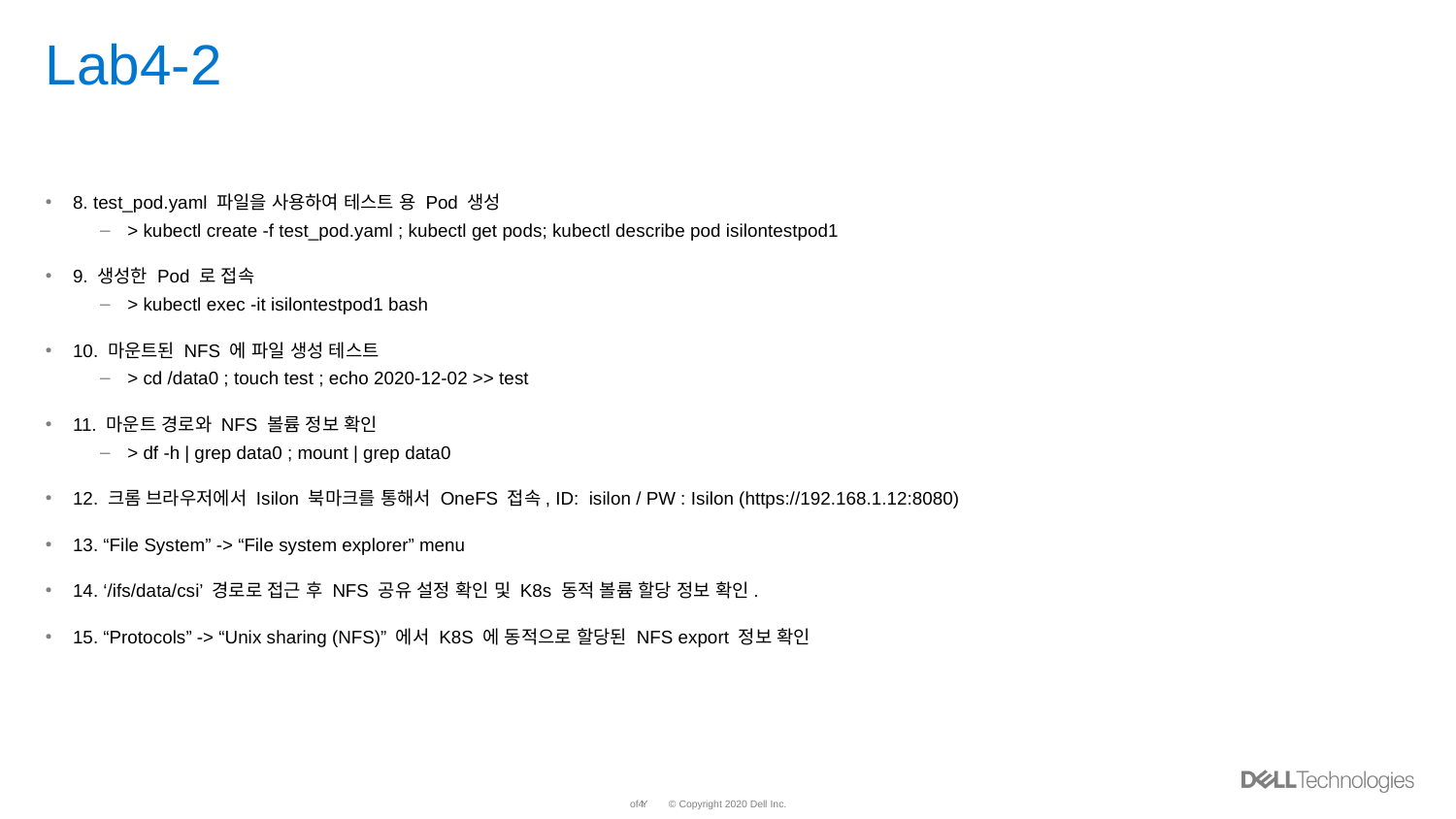

# Lab4-2
8. test_pod.yaml 파일을 사용하여 테스트 용 Pod 생성
> kubectl create -f test_pod.yaml ; kubectl get pods; kubectl describe pod isilontestpod1
9. 생성한 Pod 로 접속
> kubectl exec -it isilontestpod1 bash
10. 마운트된 NFS 에 파일 생성 테스트
> cd /data0 ; touch test ; echo 2020-12-02 >> test
11. 마운트 경로와 NFS 볼륨 정보 확인
> df -h | grep data0 ; mount | grep data0
12. 크롬 브라우저에서 Isilon 북마크를 통해서 OneFS 접속, ID:  isilon / PW : Isilon (https://192.168.1.12:8080)
13. “File System” -> “File system explorer” menu
14. ‘/ifs/data/csi’ 경로로 접근 후 NFS 공유 설정 확인 및 K8s 동적 볼륨 할당 정보 확인.
15. “Protocols” -> “Unix sharing (NFS)” 에서 K8S 에 동적으로 할당된 NFS export 정보 확인